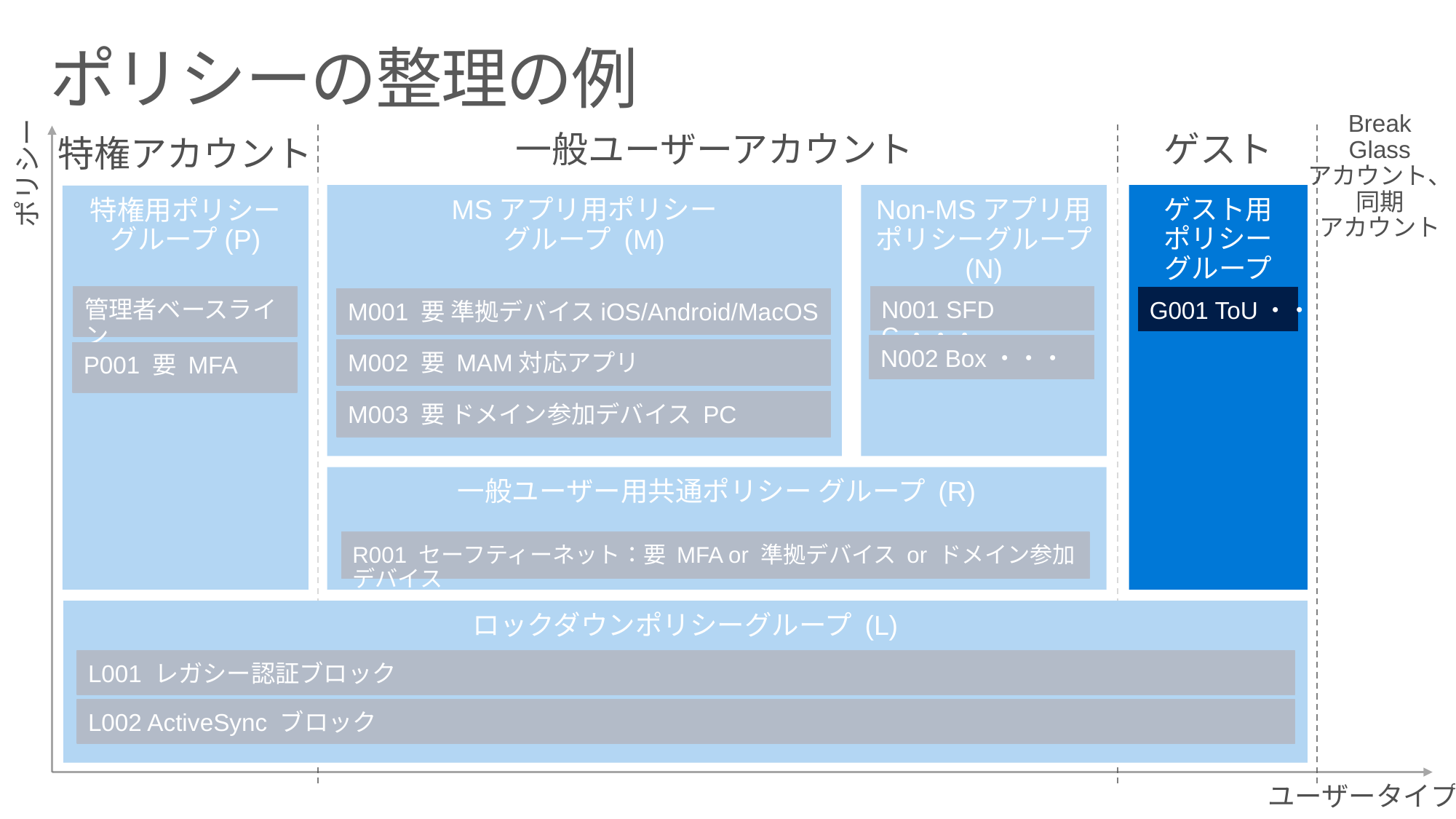

# ポリシーの整理の例
Break
Glass
アカウント、
同期
アカウント
一般ユーザーアカウント
ゲスト
特権アカウント
ポリシー
ユーザータイプ

Non-MSアプリ用
ポリシーグループ (N)
N001 SFDC・・・
N002 Box・・・
ゲスト用
ポリシー
グループ (G)
G001 ToU・・・
MSアプリ用ポリシー
グループ (M)
M001 要 準拠デバイスiOS/Android/MacOS
M002 要 MAM対応アプリ
M003 要 ドメイン参加デバイス PC
特権用ポリシー
グループ(P)
管理者ベースライン
P001 要 MFA
一般ユーザー用共通ポリシー グループ (R)
R001 セーフティーネット：要 MFA or 準拠デバイス or ドメイン参加デバイス
ロックダウンポリシーグループ (L)
L001 レガシー認証ブロック
L002 ActiveSync ブロック